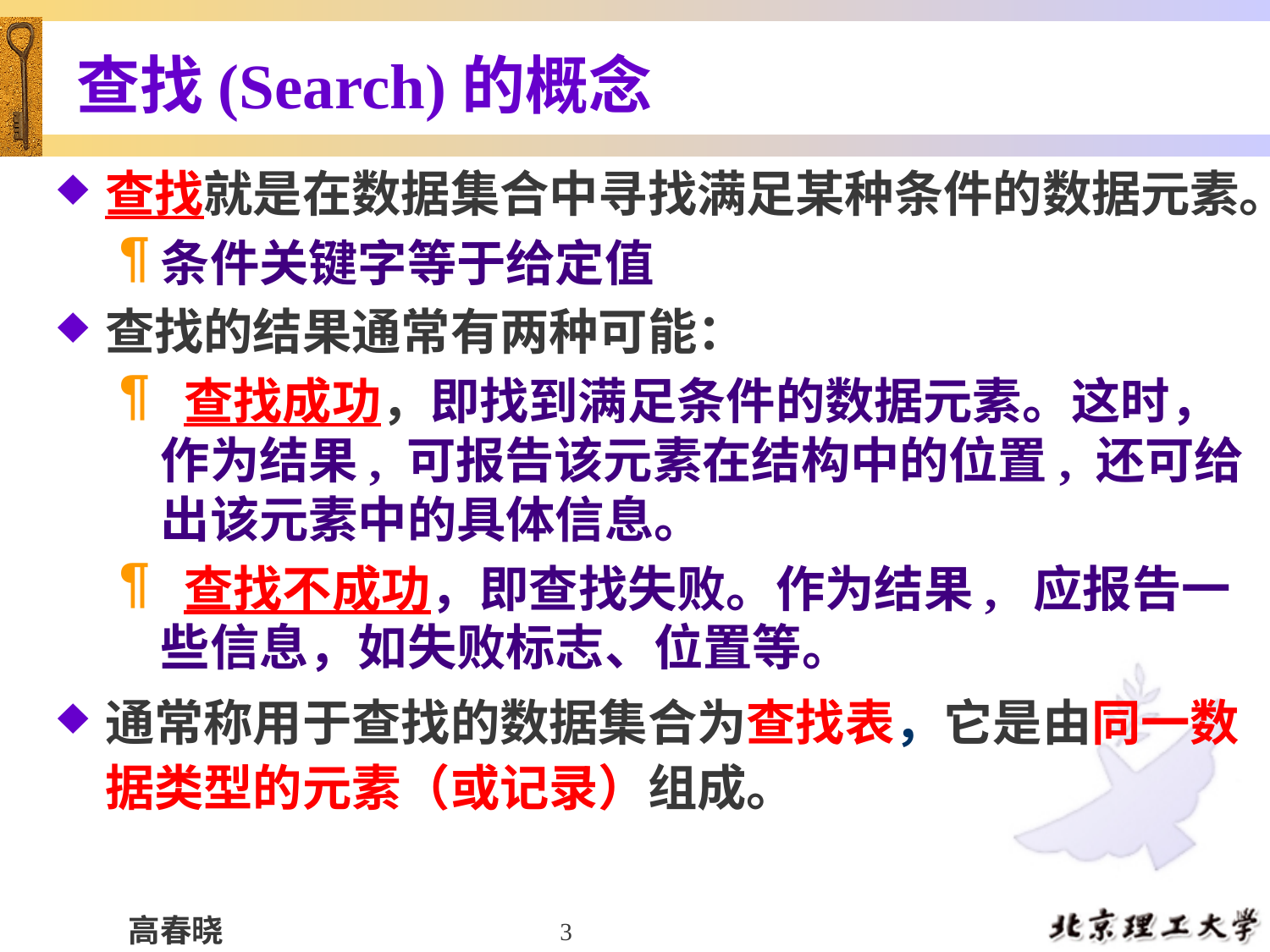

# 查找(Search)的概念
查找就是在数据集合中寻找满足某种条件的数据元素。
条件关键字等于给定值
查找的结果通常有两种可能：
 查找成功，即找到满足条件的数据元素。这时，作为结果, 可报告该元素在结构中的位置, 还可给出该元素中的具体信息。
 查找不成功，即查找失败。作为结果,  应报告一些信息，如失败标志、位置等。
通常称用于查找的数据集合为查找表，它是由同一数据类型的元素（或记录）组成。

3